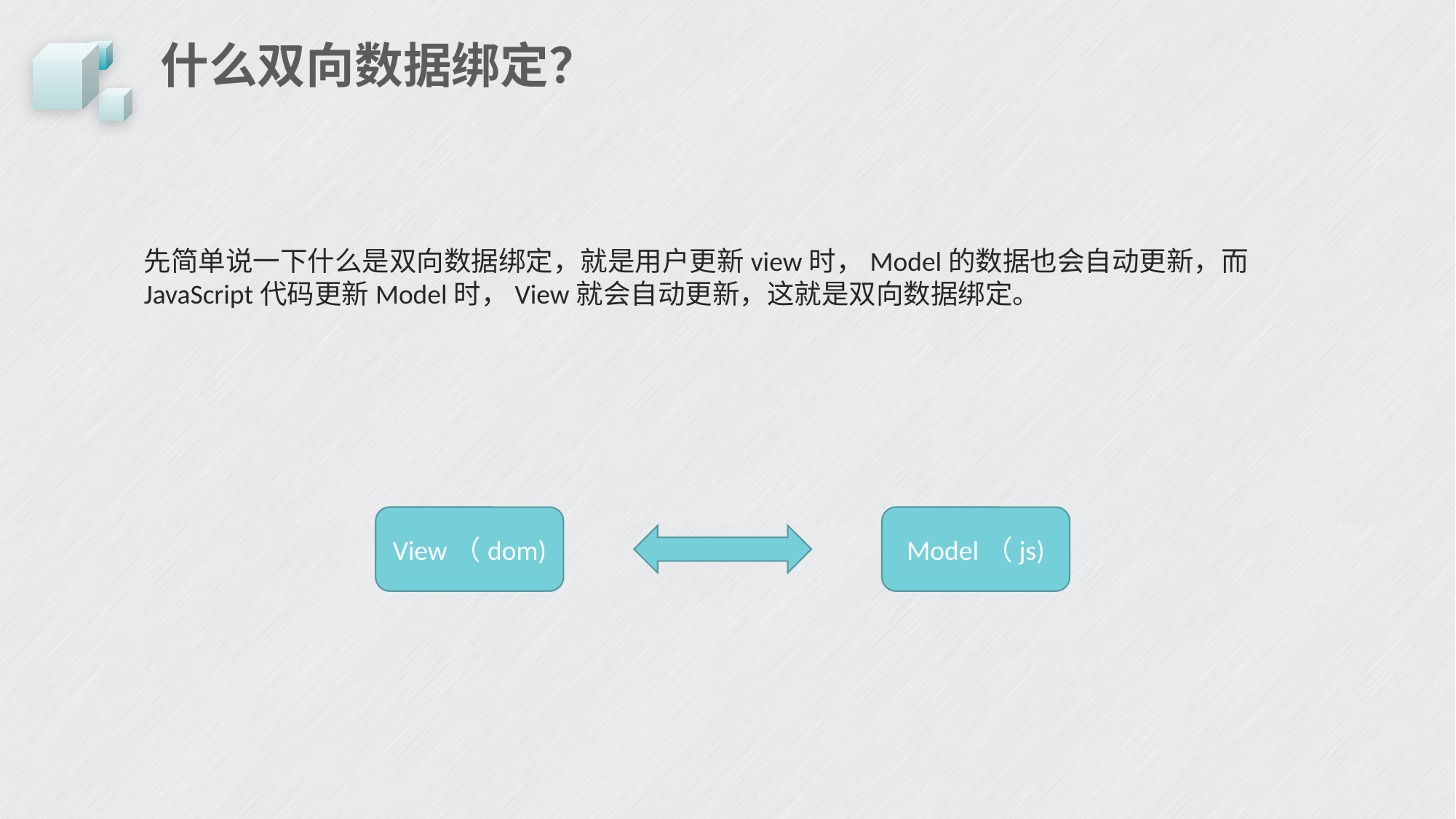

# 什么双向数据绑定？
先简单说一下什么是双向数据绑定，就是用户更新view时，Model的数据也会自动更新，而JavaScript代码更新Model时，View就会自动更新，这就是双向数据绑定。
View（dom)
Model（js)